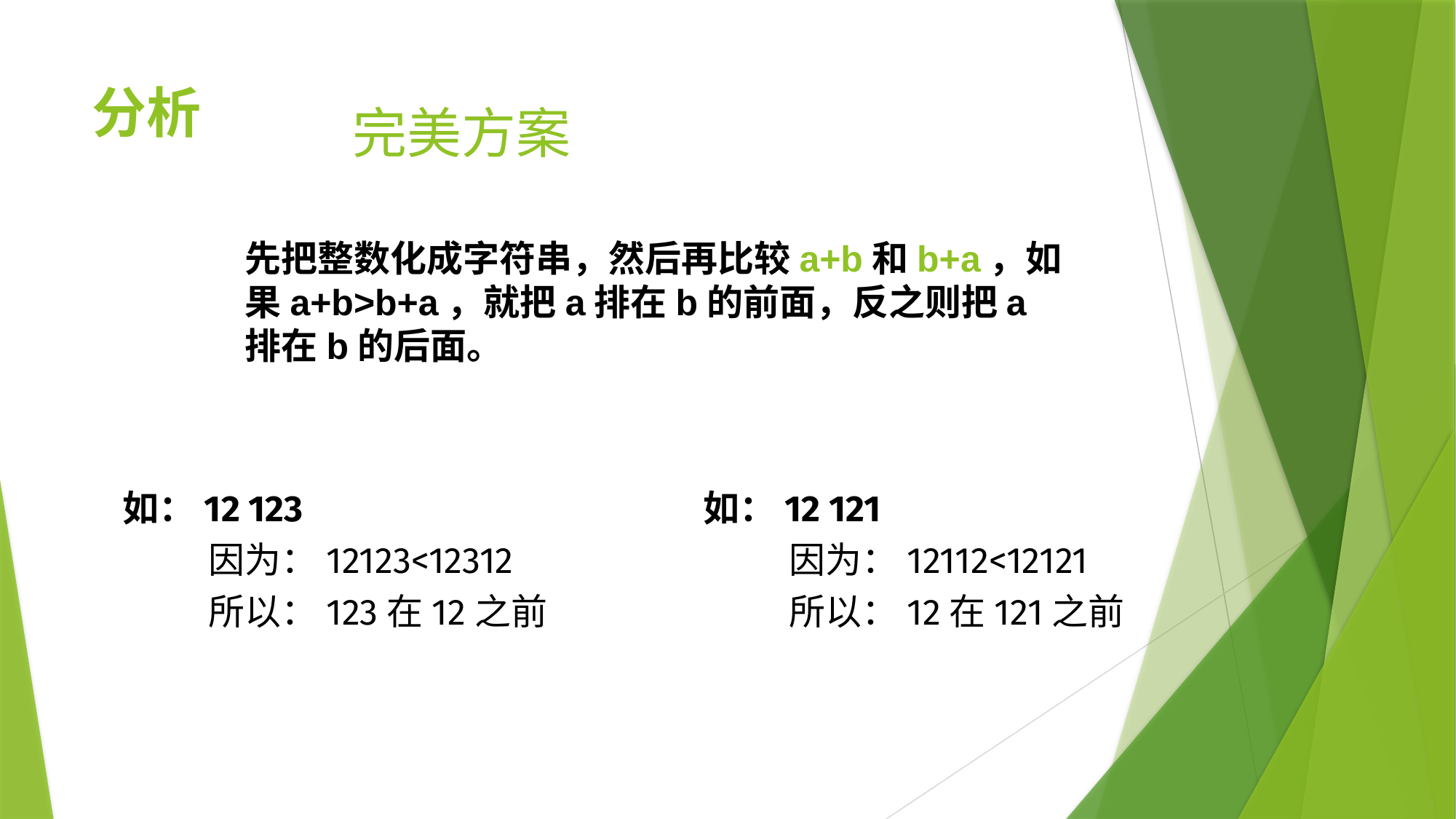

# 分析
完美方案
先把整数化成字符串，然后再比较a+b和b+a，如果a+b>b+a，就把a排在b的前面，反之则把a排在b的后面。
如：12 121
如：12 123
因为：12123<12312
因为：12112<12121
所以：123在12之前
所以：12在121之前